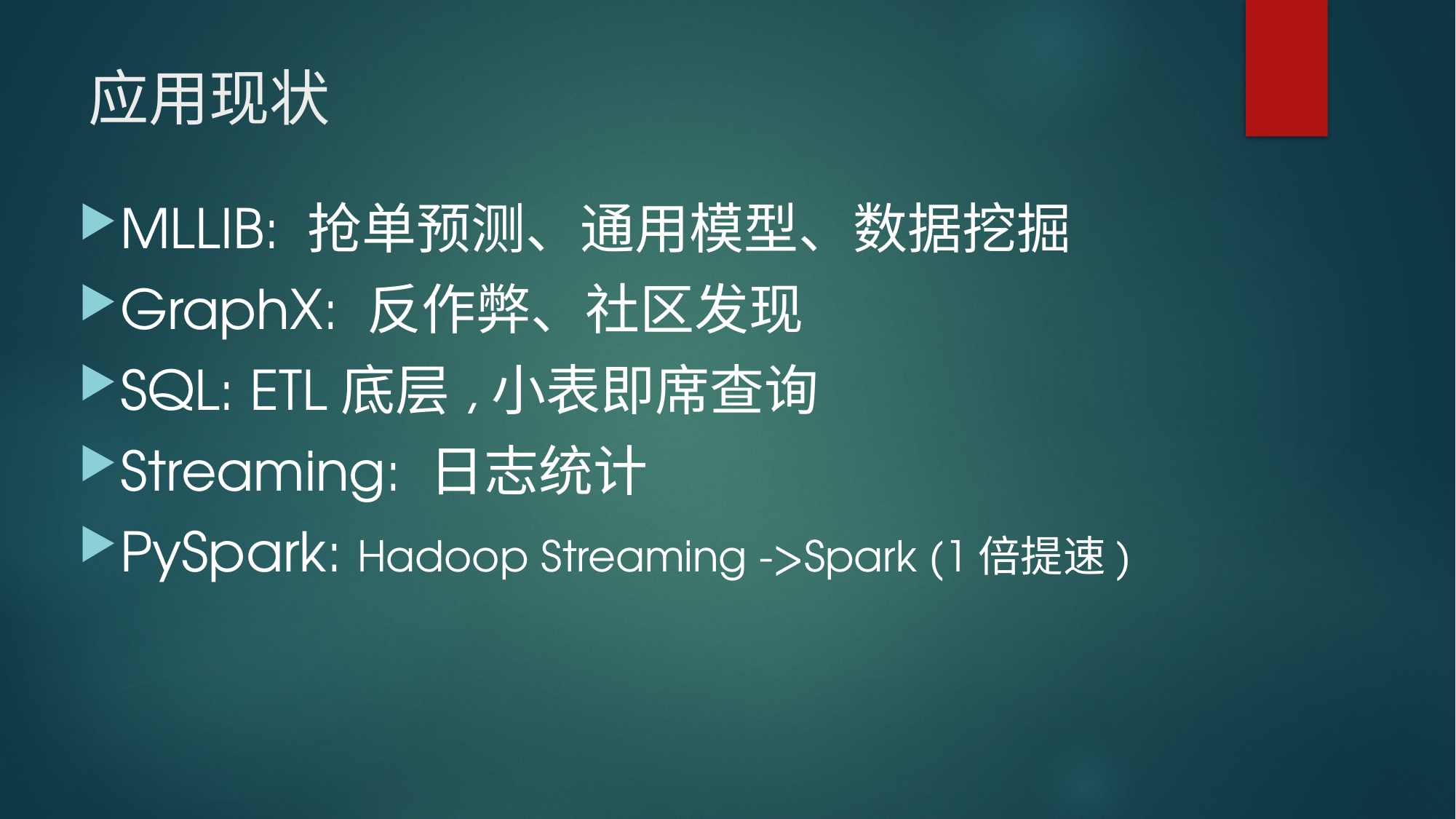

# 应用现状
MLLIB: 抢单预测、通用模型、数据挖掘
GraphX: 反作弊、社区发现
SQL: ETL底层,小表即席查询
Streaming: 日志统计
PySpark: Hadoop Streaming ->Spark (1倍提速)